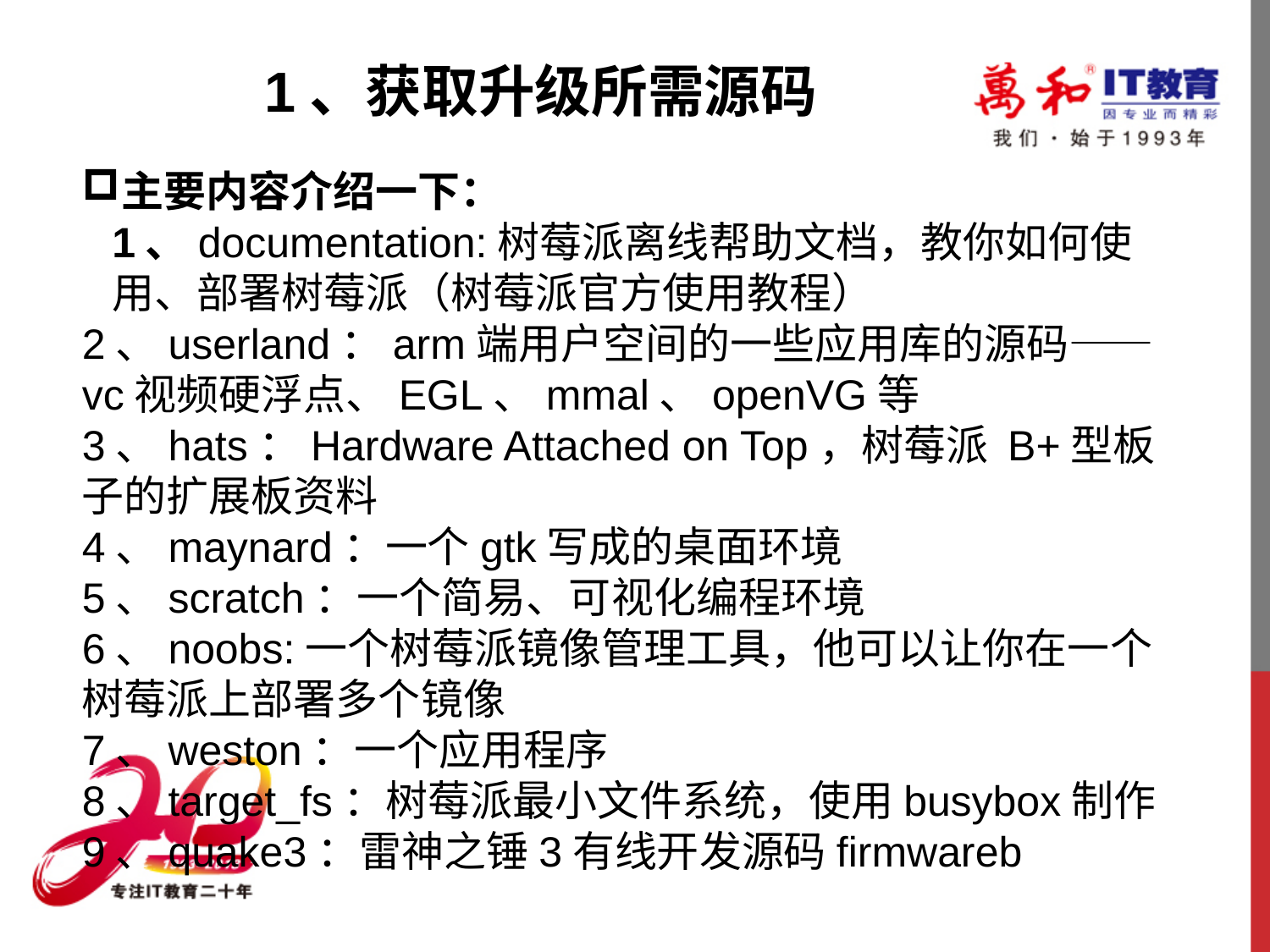

1、获取升级所需源码
主要内容介绍一下：
1、documentation:树莓派离线帮助文档，教你如何使用、部署树莓派（树莓派官方使用教程）
2、userland：arm端用户空间的一些应用库的源码——vc视频硬浮点、EGL、mmal、openVG等
3、hats：Hardware Attached on Top，树莓派 B+型板子的扩展板资料
4、maynard：一个gtk写成的桌面环境
5、scratch：一个简易、可视化编程环境
6、noobs:一个树莓派镜像管理工具，他可以让你在一个树莓派上部署多个镜像
7、weston：一个应用程序
8、target_fs：树莓派最小文件系统，使用busybox制作
9、quake3：雷神之锤3有线开发源码firmwareb